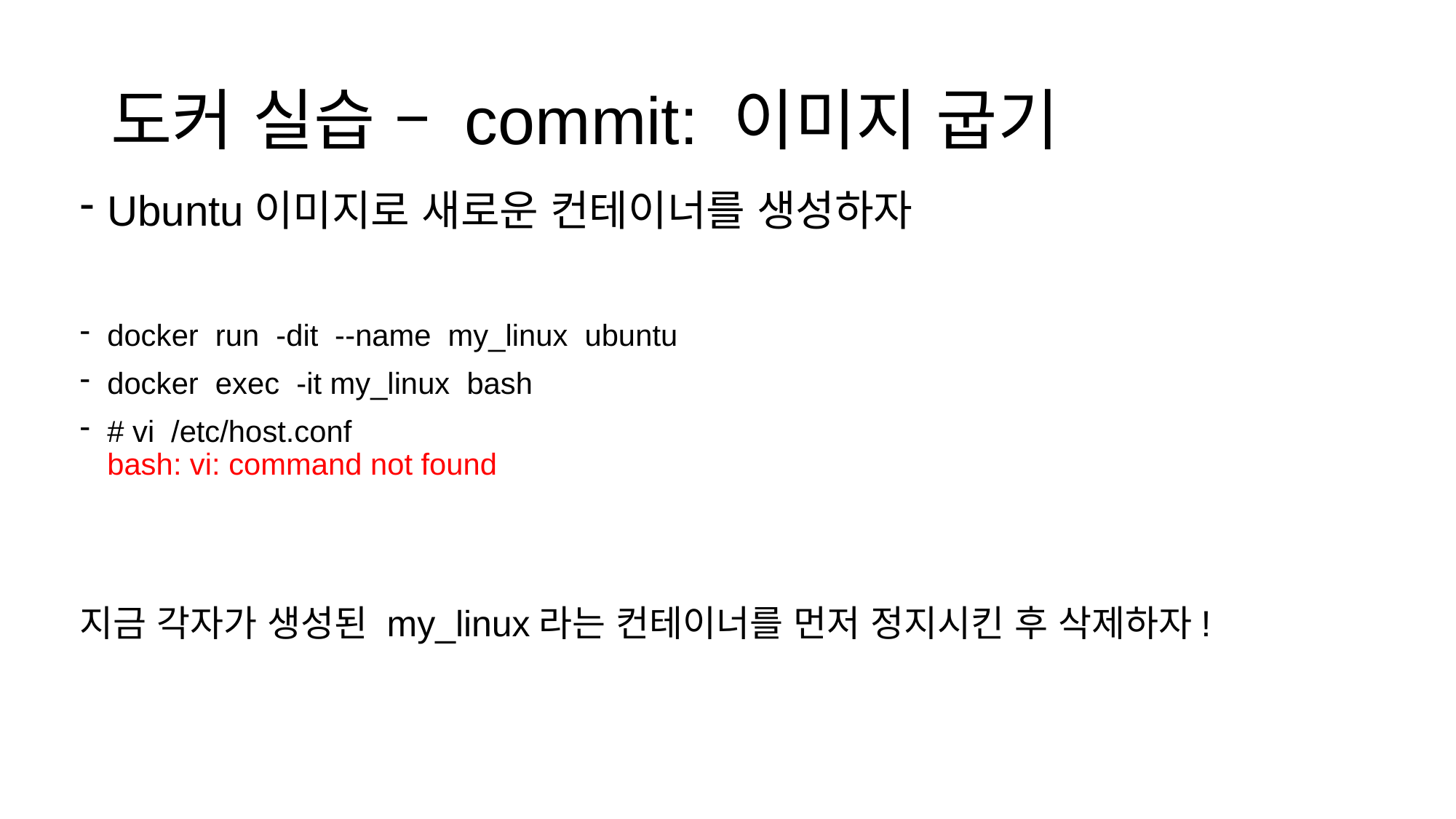

# 도커 실습 – commit: 이미지 굽기
Ubuntu이미지로 새로운 컨테이너를 생성하자
docker  run  -dit  --name  my_linux  ubuntu
docker  exec  -it my_linux  bash
# vi  /etc/host.conf bash: vi: command not found

지금 각자가 생성된 my_linux라는 컨테이너를 먼저 정지시킨 후 삭제하자!